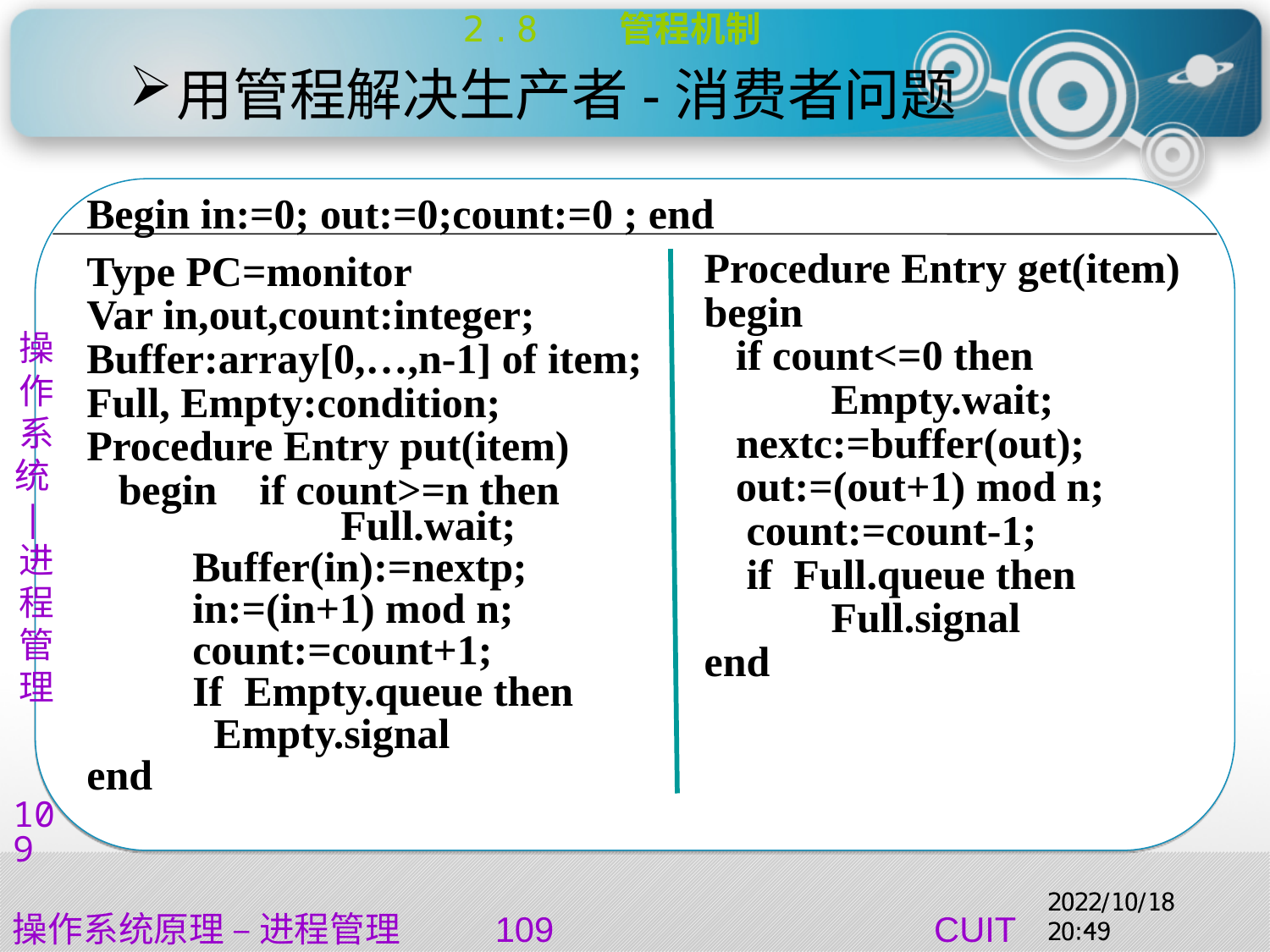

2 . 8	  管程机制
用管程解决生产者-消费者问题
Begin in:=0; out:=0;count:=0 ; end
操作系统|进程管理

109

Procedure Entry get(item)
begin
   if count<=0 then
	Empty.wait;
   nextc:=buffer(out);
   out:=(out+1) mod n;
    count:=count-1;
    if  Full.queue then
	Full.signal
end
Type PC=monitor
Var in,out,count:integer;
Buffer:array[0,…,n-1] of item;
Full, Empty:condition;
Procedure Entry put(item)
   begin    if count>=n then 			Full.wait;
          Buffer(in):=nextp;
          in:=(in+1) mod n;
          count:=count+1;
          If  Empty.queue then
 	Empty.signal
end
2022/10/18    20:49